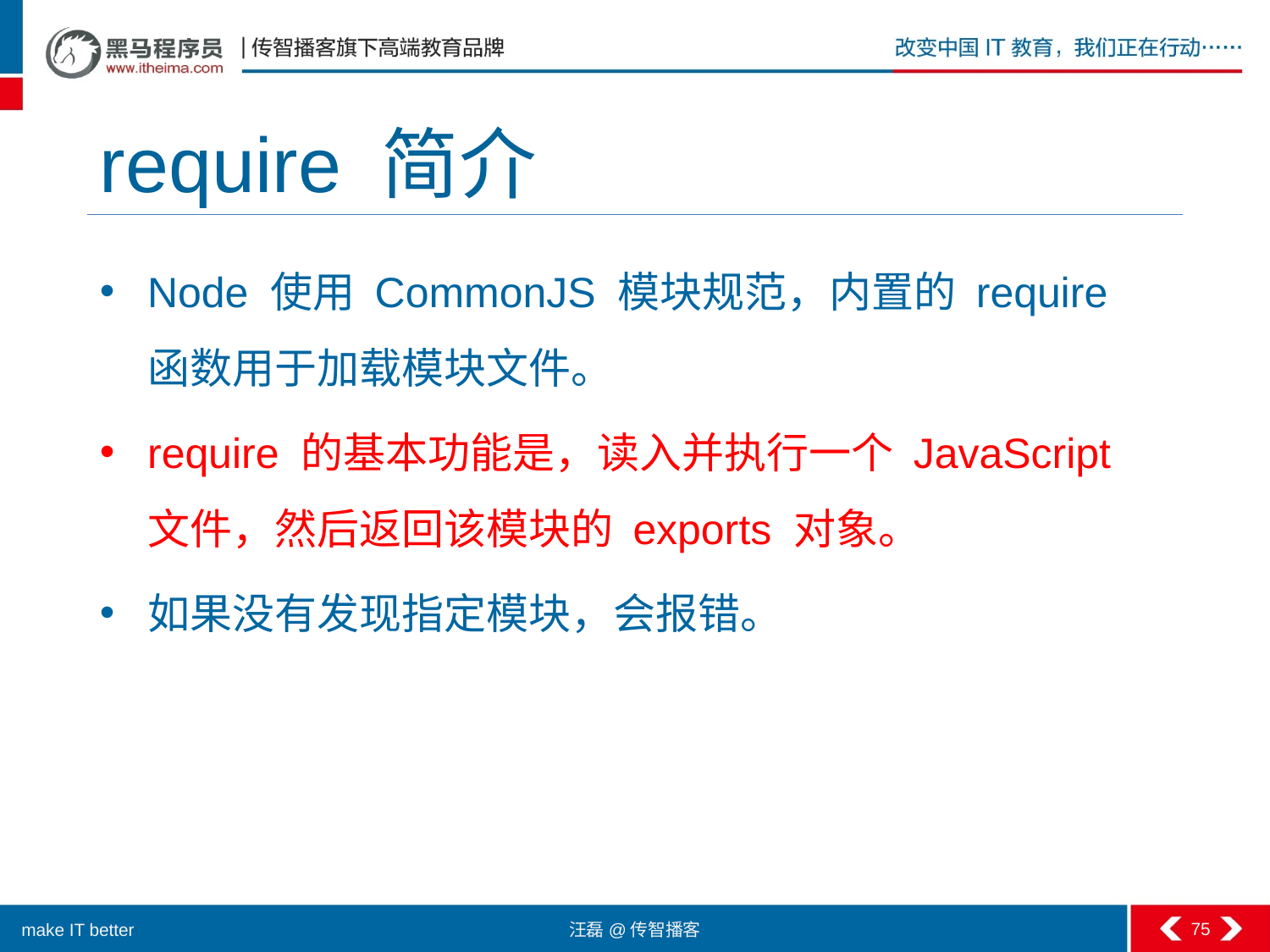

# require 简介
Node 使用 CommonJS 模块规范，内置的 require 函数用于加载模块文件。
require 的基本功能是，读入并执行一个 JavaScript 文件，然后返回该模块的 exports 对象。
如果没有发现指定模块，会报错。
75
汪磊@传智播客
make IT better